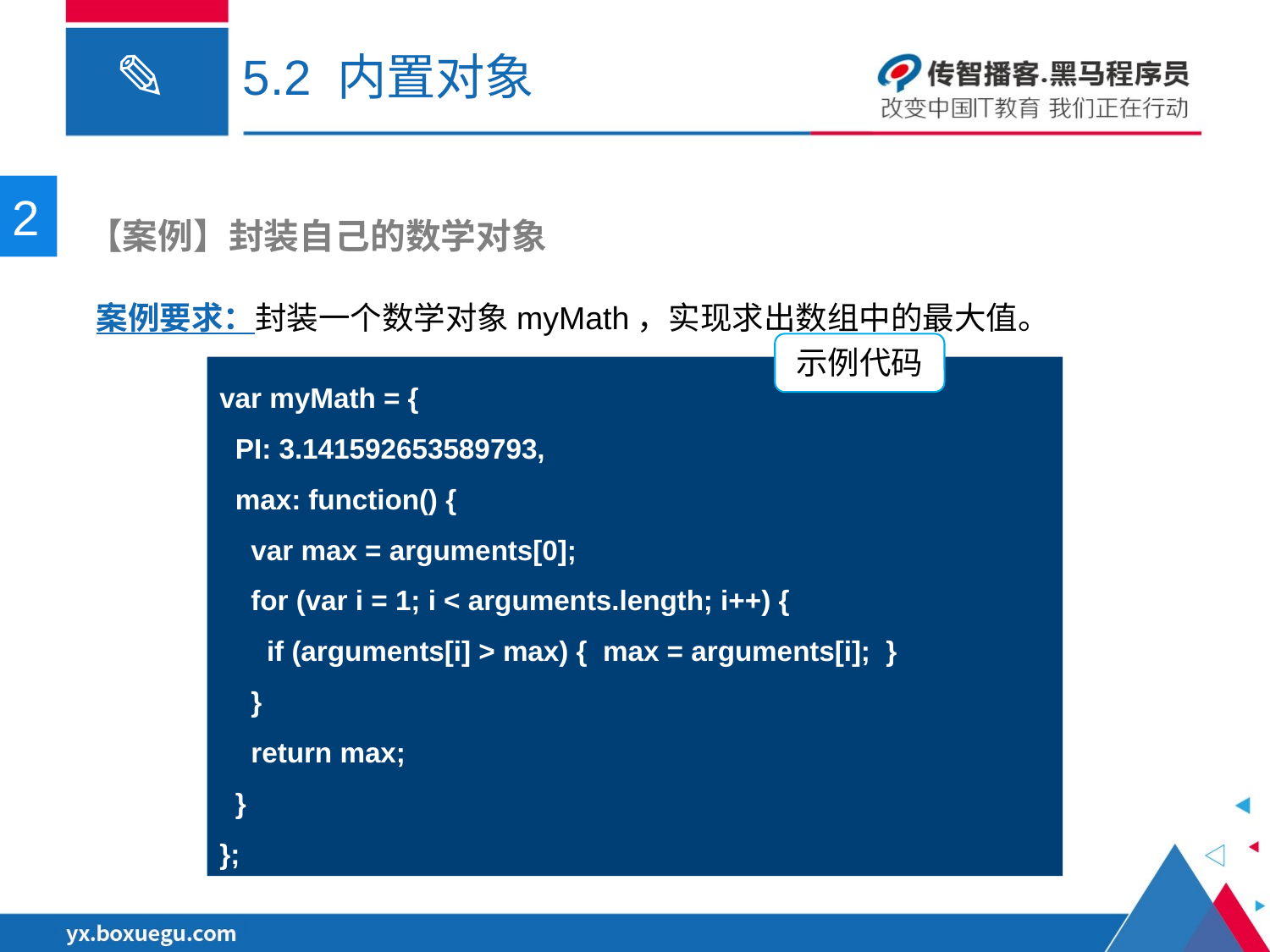

# 5.2 内置对象

2
  【案例】封装自己的数学对象
案例要求：封装一个数学对象myMath，实现求出数组中的最大值。
示例代码
var myMath = {
  PI: 3.141592653589793,
  max: function() {
    var max = arguments[0];
    for (var i = 1; i < arguments.length; i++) {
      if (arguments[i] > max) {  max = arguments[i];  }
    }
    return max;
  }
};